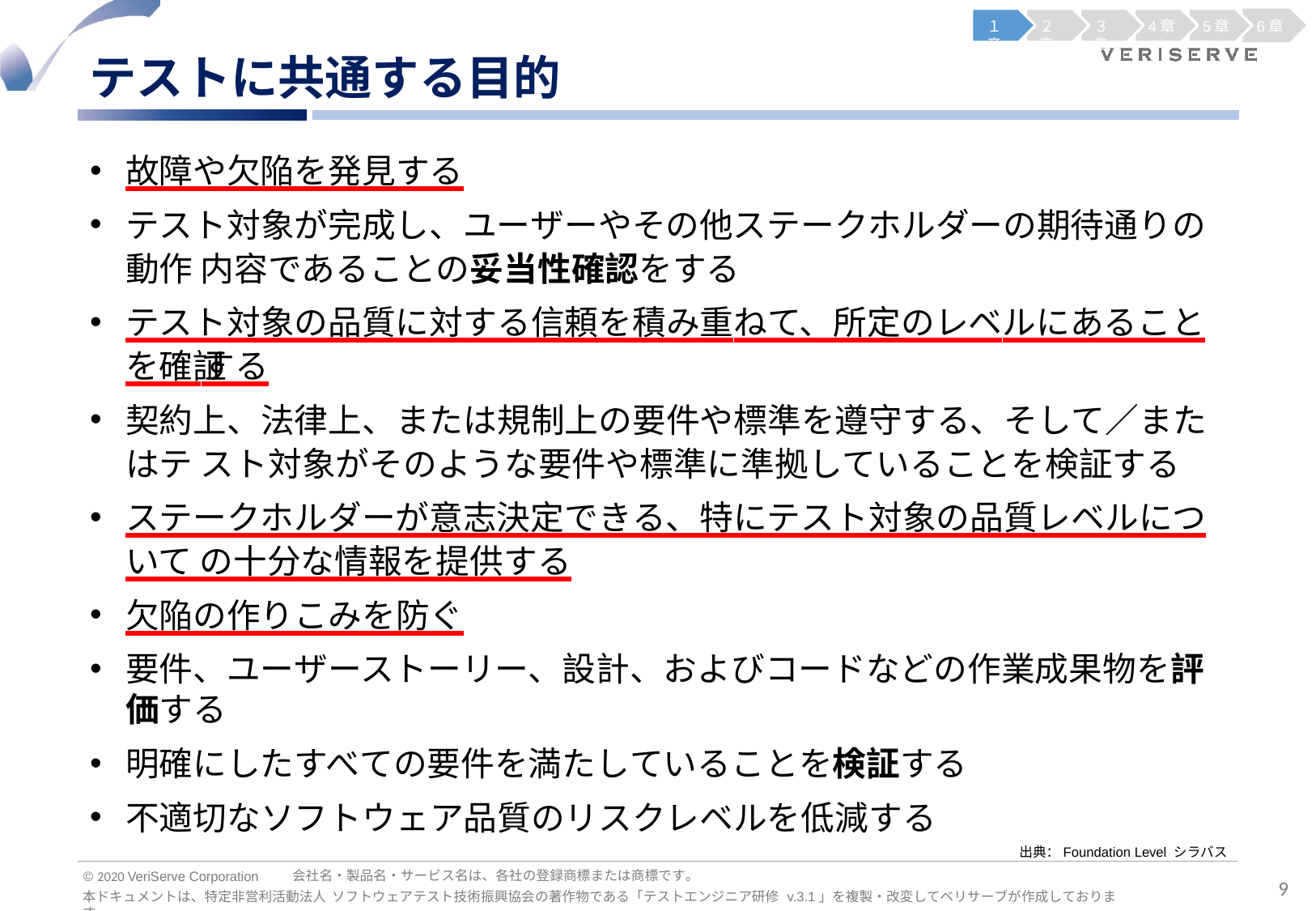

１章
２章
３章
4章
5章
6章
テストに共通する目的

故障や欠陥を発見する
テスト対象が完成し、ユーザーやその他ステークホルダーの期待通りの動作 内容であることの妥当性確認をする
テスト対象の品質に対する信頼を積み重ねて、所定のレベルにあることを確証 する
契約上、法律上、または規制上の要件や標準を遵守する、そして／またはテ スト対象がそのような要件や標準に準拠していることを検証する
ステークホルダーが意志決定できる、特にテスト対象の品質レベルについて の十分な情報を提供する
欠陥の作りこみを防ぐ
要件、ユーザーストーリー、設計、およびコードなどの作業成果物を評価する
明確にしたすべての要件を満たしていることを検証する
不適切なソフトウェア品質のリスクレベルを低減する
出典：Foundation Level シラバス
会社名・製品名・サービス名は、各社の登録商標または商標です。
© 2020 VeriServe Corporation
9
本ドキュメントは、特定非営利活動法人 ソフトウェアテスト技術振興協会の著作物である「テストエンジニア研修 v.3.1」を複製・改変してベリサーブが作成しております。